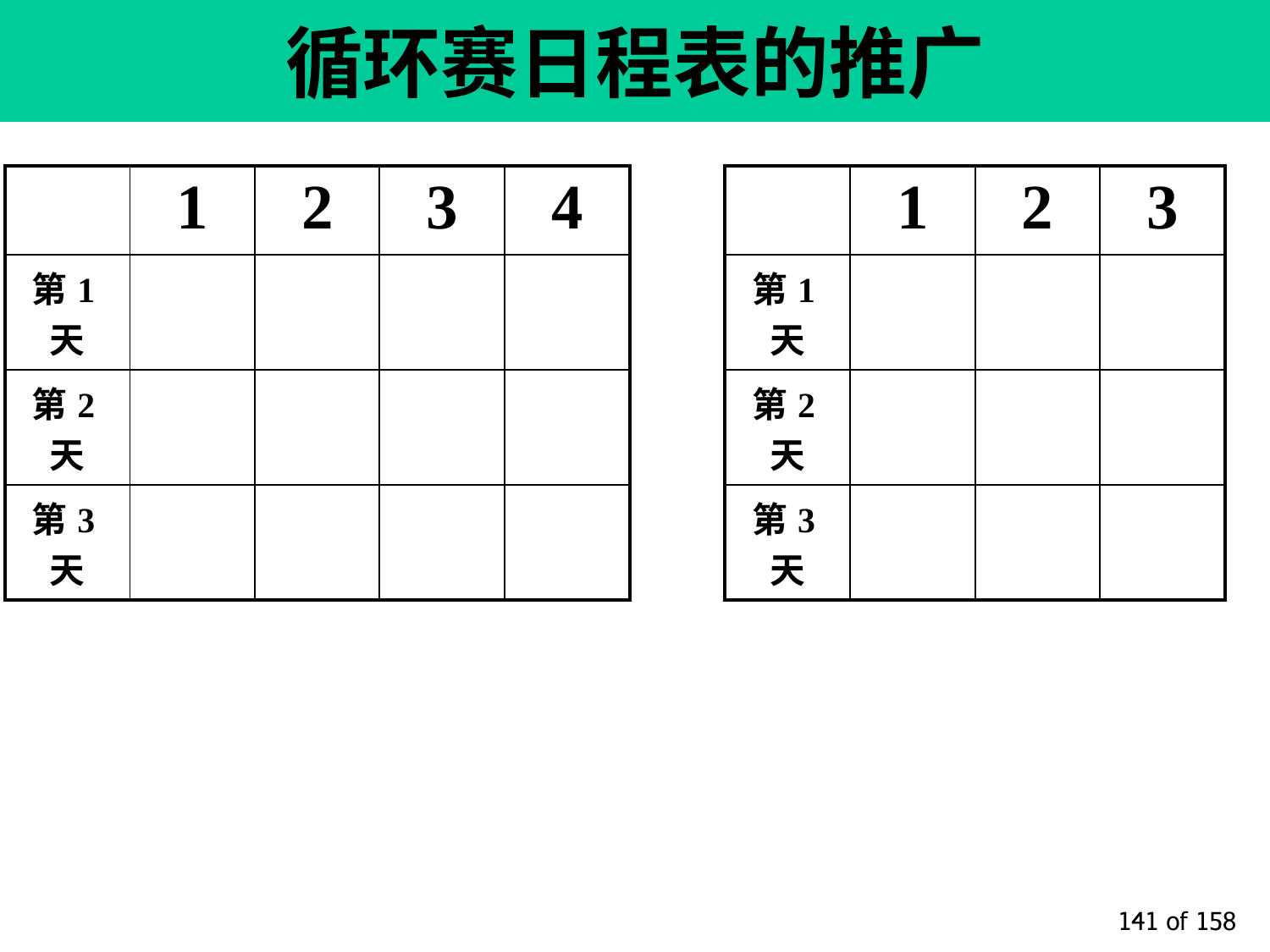

循环赛日程表的推广
|  | 1 | 2 | 3 | 4 |
| --- | --- | --- | --- | --- |
| 第1天 |  |  |  |  |
| 第2天 |  |  |  |  |
| 第3天 |  |  |  |  |
|  | 1 | 2 | 3 |
| --- | --- | --- | --- |
| 第1天 |  |  |  |
| 第2天 |  |  |  |
| 第3天 |  |  |  |

141 of 158